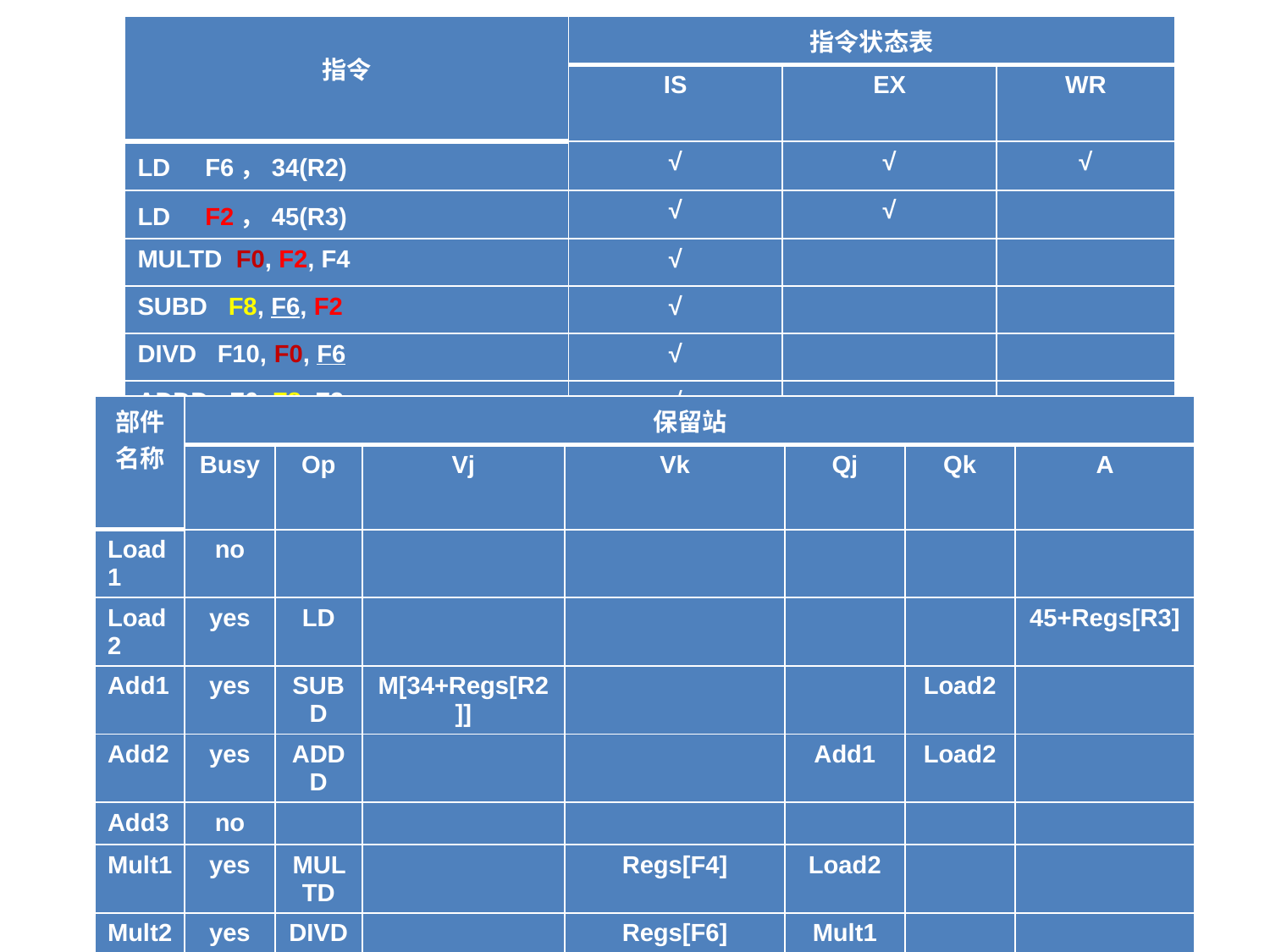

| 指令 | 指令状态表 |  |  |
| --- | --- | --- | --- |
|  | IS | EX | WR |
| LD F6，34(R2) | √ | √ | √ |
| LD F2，45(R3) | √ | √ |  |
| MULTD F0, F2, F4 | √ |  |  |
| SUBD F8, F6, F2 | √ |  |  |
| DIVD F10, F0, F6 | √ |  |  |
| ADDD F6, F8, F2 | √ |  |  |
| 部件 名称 | 保留站 |  |  |  |  |  |  |
| --- | --- | --- | --- | --- | --- | --- | --- |
|  | Busy | Op | Vj | Vk | Qj | Qk | A |
| Load1 | no |  |  |  |  |  |  |
| Load2 | yes | LD |  |  |  |  | 45+Regs[R3] |
| Add1 | yes | SUBD | M[34+Regs[R2]] |  |  | Load2 |  |
| Add2 | yes | ADDD |  |  | Add1 | Load2 |  |
| Add3 | no |  |  |  |  |  |  |
| Mult1 | yes | MULTD |  | Regs[F4] | Load2 |  |  |
| Mult2 | yes | DIVD |  | Regs[F6] | Mult1 |  |  |
|  | 结果寄存器状态表 |  |  |  |  |  |  |  |
| --- | --- | --- | --- | --- | --- | --- | --- | --- |
|  | F0 | F2 | F4 | F6 | F8 | F10 | ... | F30 |
| 部件名称 | Mult1 | Load2 |  | Add2 | Add1 | DIVD |  |  |